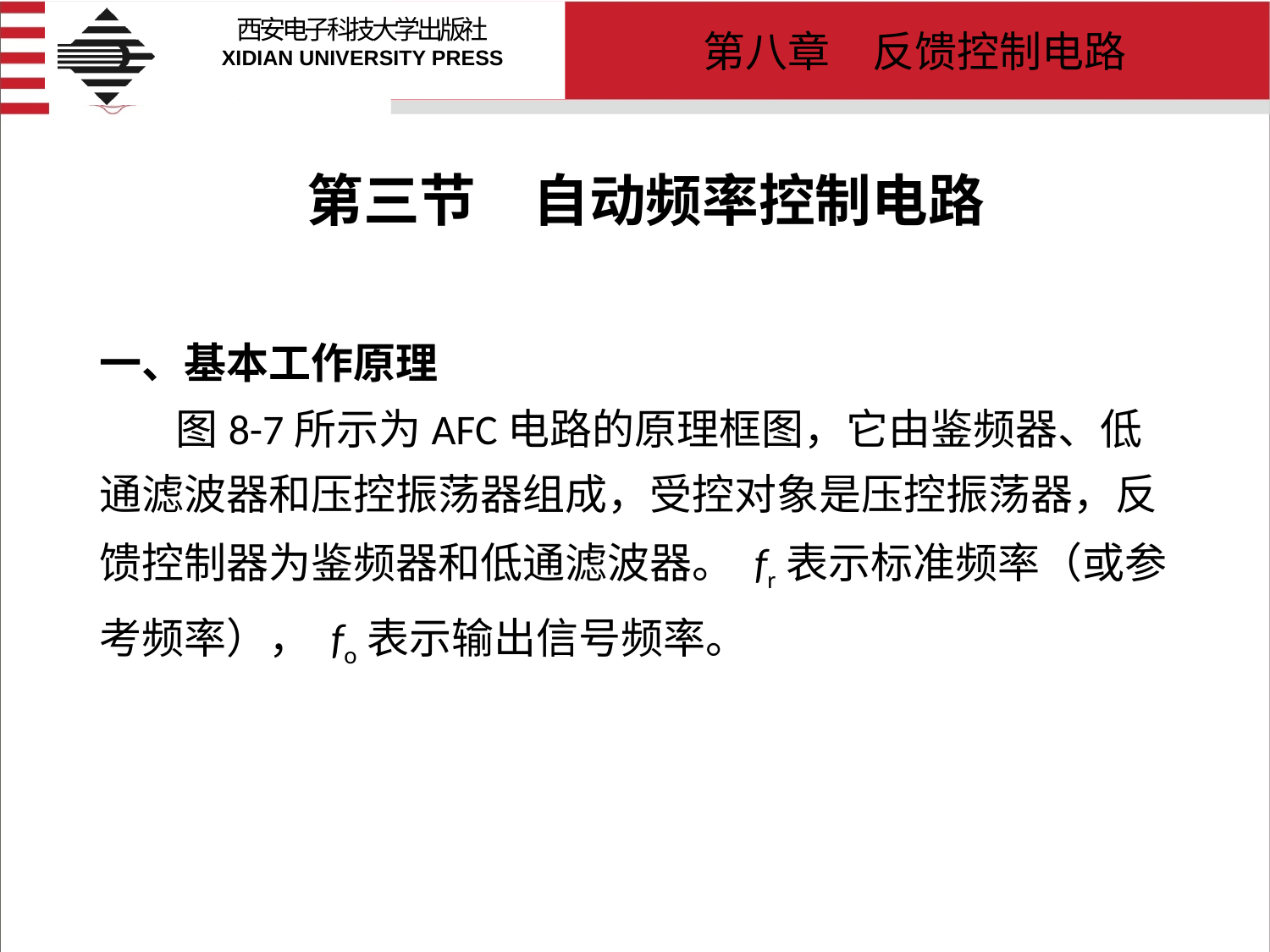

# 第三节　自动频率控制电路 一、基本工作原理 图8-7所示为AFC电路的原理框图，它由鉴频器、低通滤波器和压控振荡器组成，受控对象是压控振荡器，反馈控制器为鉴频器和低通滤波器。 fr表示标准频率（或参考频率）， fo表示输出信号频率。